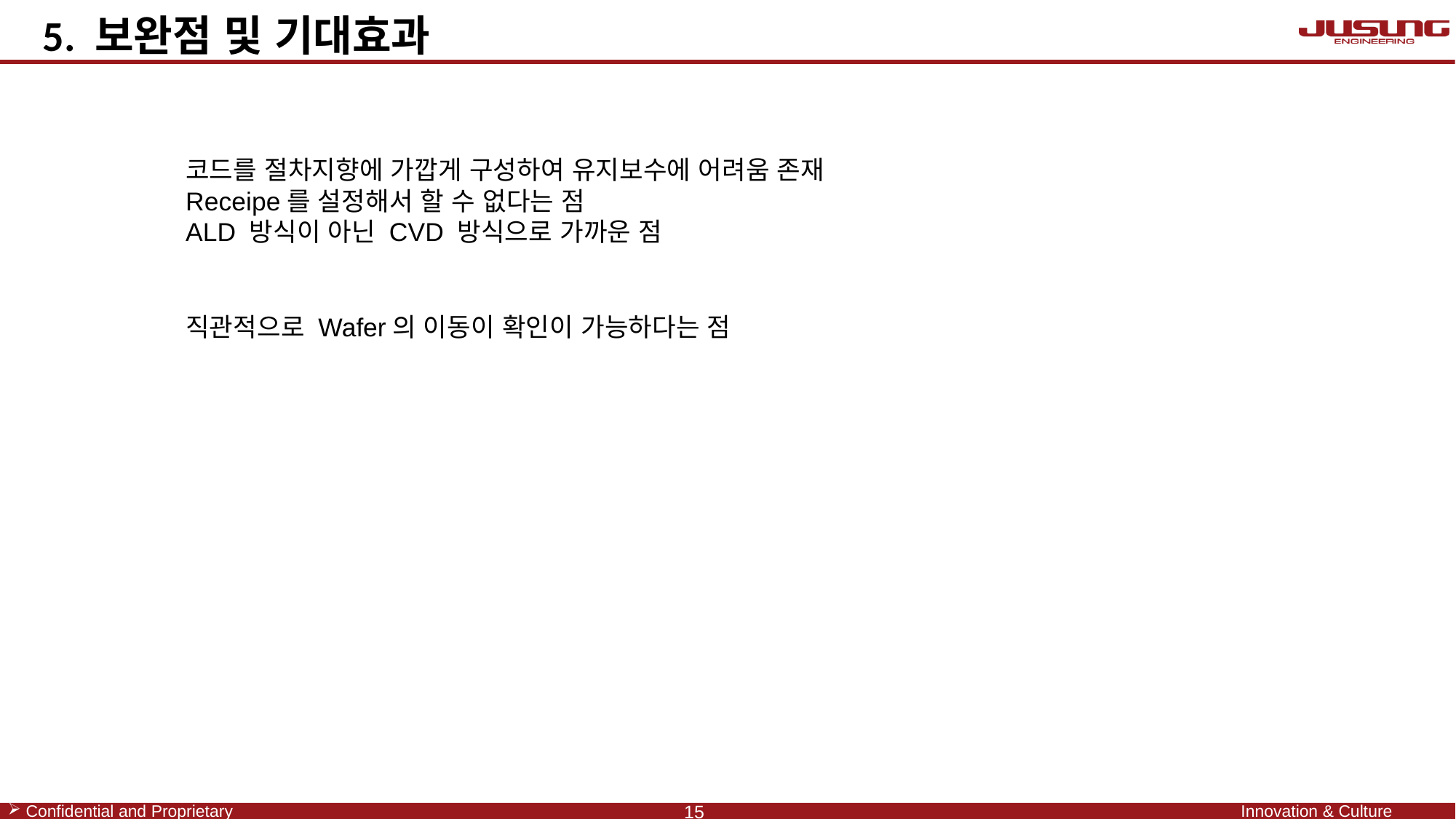

5. 보완점 및 기대효과
코드를 절차지향에 가깝게 구성하여 유지보수에 어려움 존재
Receipe를 설정해서 할 수 없다는 점
ALD 방식이 아닌 CVD 방식으로 가까운 점
직관적으로 Wafer의 이동이 확인이 가능하다는 점

15